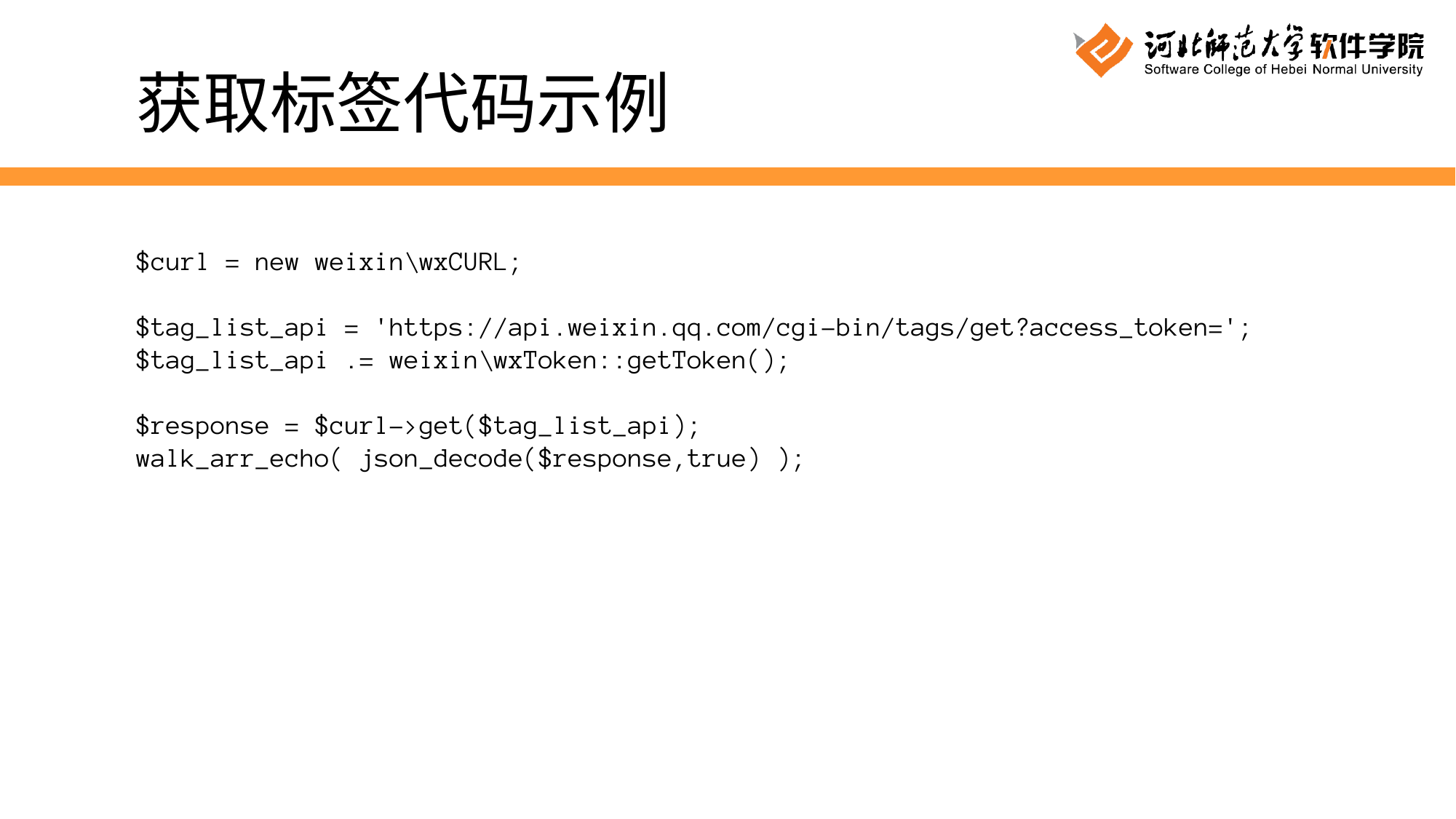

获取标签代码示例
$curl = new weixin\wxCURL;

$tag_list_api = 'https://api.weixin.qq.com/cgi-bin/tags/get?access_token=';
$tag_list_api .= weixin\wxToken::getToken();

$response = $curl->get($tag_list_api);
walk_arr_echo( json_decode($response,true) );